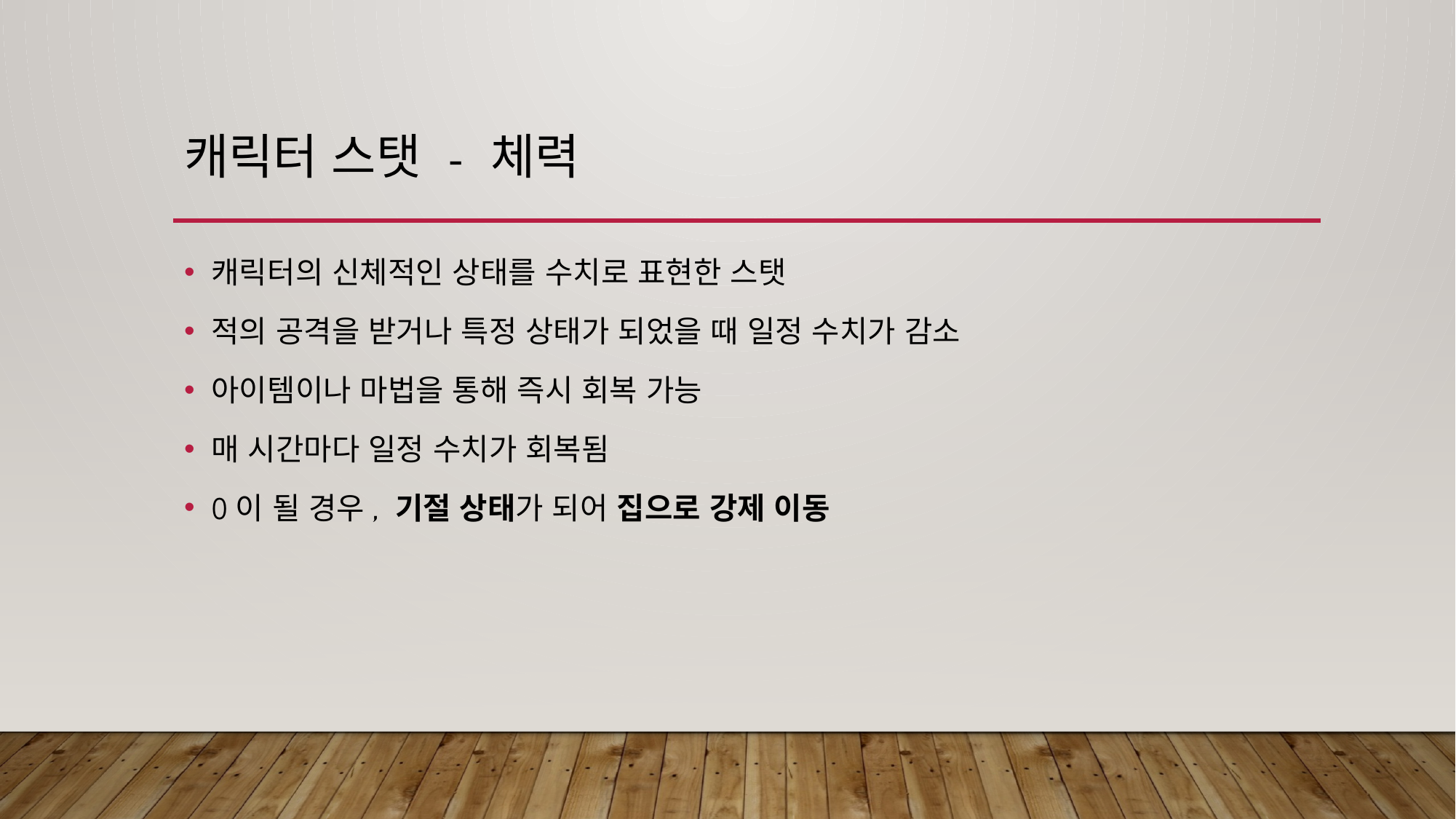

# 캐릭터 스탯 - 체력
캐릭터의 신체적인 상태를 수치로 표현한 스탯
적의 공격을 받거나 특정 상태가 되었을 때 일정 수치가 감소
아이템이나 마법을 통해 즉시 회복 가능
매 시간마다 일정 수치가 회복됨
0이 될 경우, 기절 상태가 되어 집으로 강제 이동